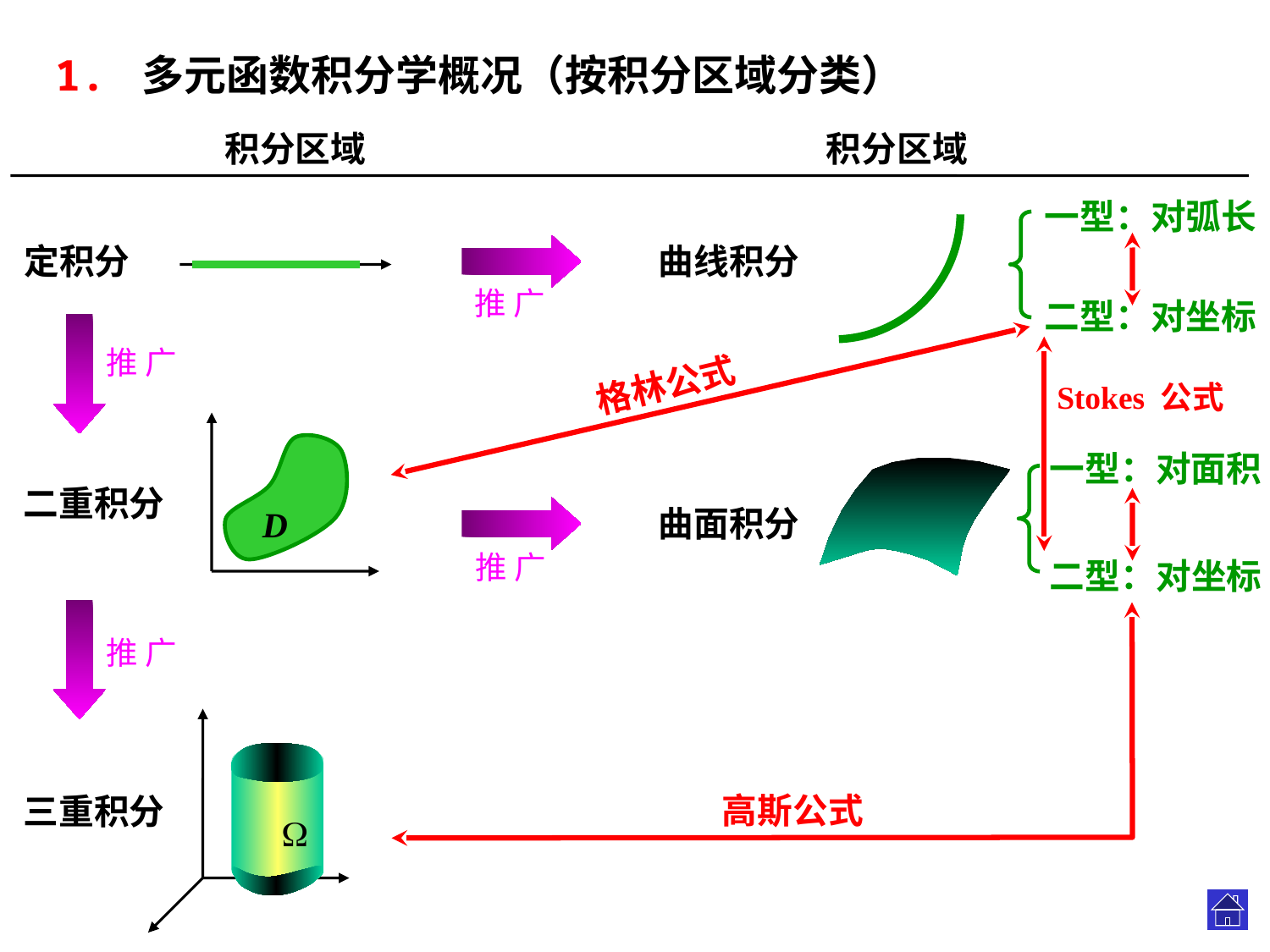

1. 多元函数积分学概况
（按积分区域分类）
积分区域
积分区域

一型：对弧长

定积分
曲线积分

推 广
二型：对坐标

推 广

格林公式
Stokes 公式

一型：对面积

二重积分

曲面积分
D

推 广
二型：对坐标

推 广

高斯公式
三重积分
Ω